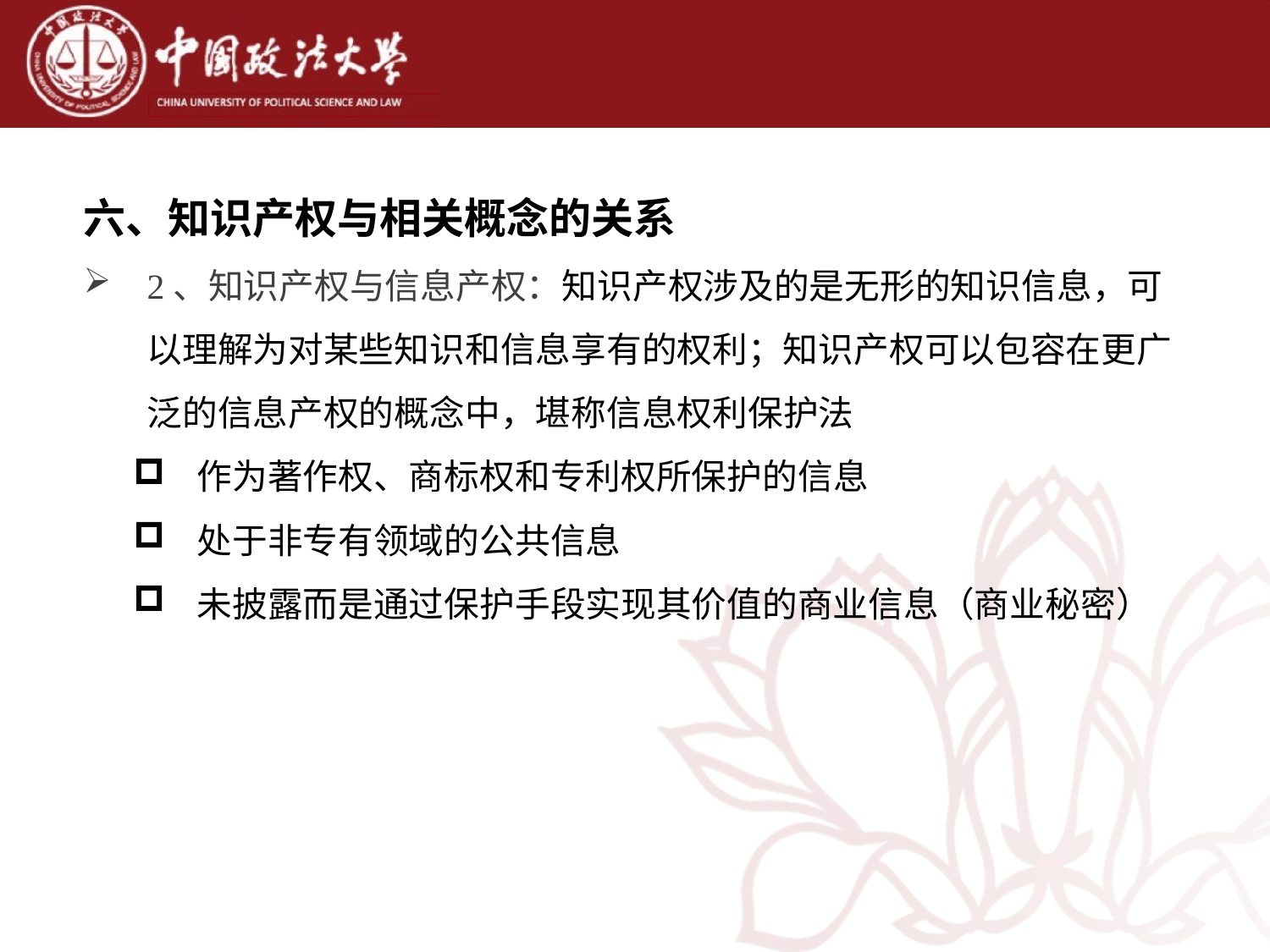

六、知识产权与相关概念的关系
2、知识产权与信息产权：知识产权涉及的是无形的知识信息，可以理解为对某些知识和信息享有的权利；知识产权可以包容在更广泛的信息产权的概念中，堪称信息权利保护法
作为著作权、商标权和专利权所保护的信息
处于非专有领域的公共信息
未披露而是通过保护手段实现其价值的商业信息（商业秘密）